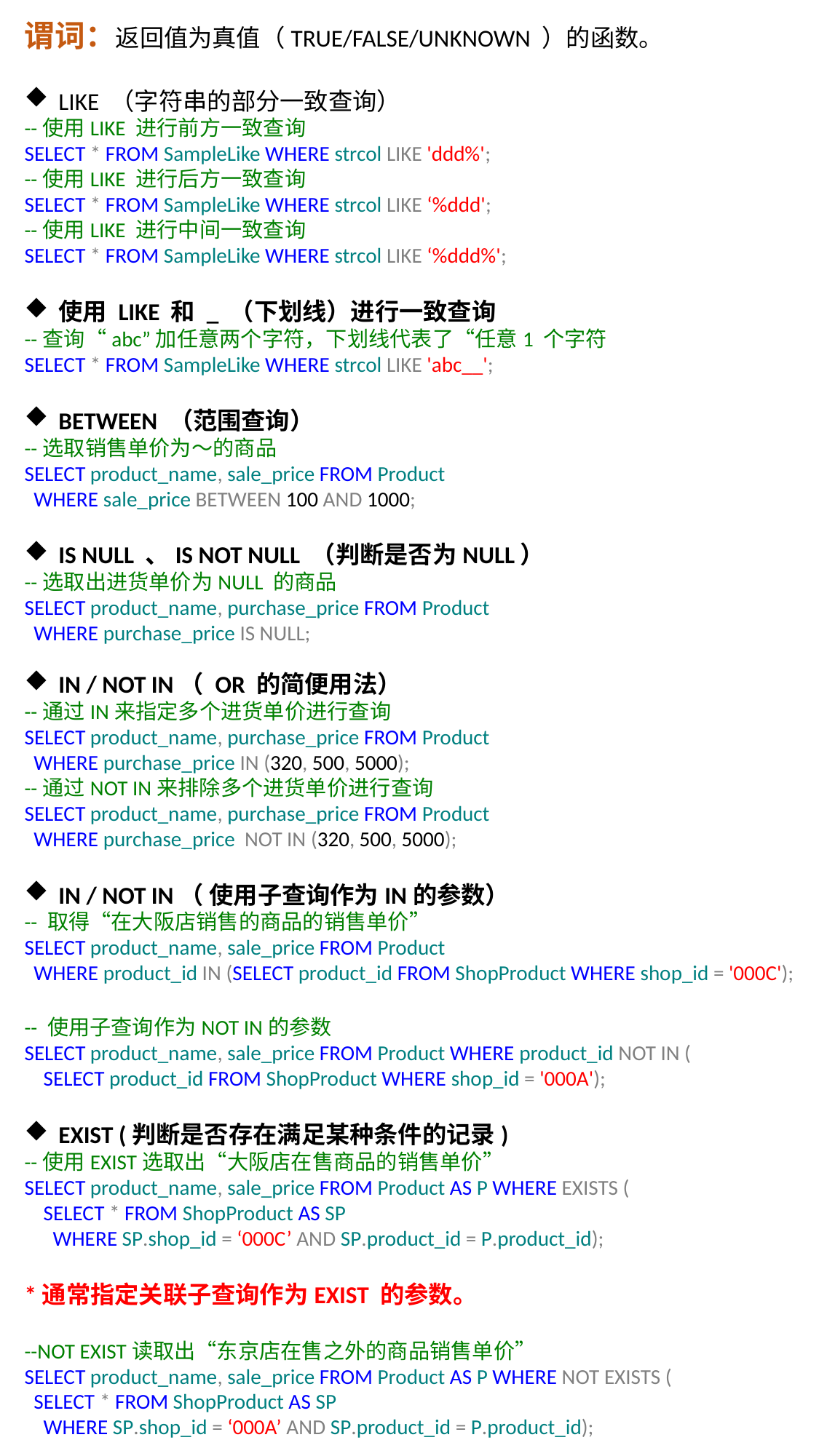

谓词：返回值为真值（TRUE/FALSE/UNKNOWN ）的函数。

LIKE （字符串的部分一致查询）
--使用LIKE 进行前方一致查询
SELECT * FROM SampleLike WHERE strcol LIKE 'ddd%';
--使用LIKE 进行后方一致查询
SELECT * FROM SampleLike WHERE strcol LIKE ‘%ddd';
--使用LIKE 进行中间一致查询
SELECT * FROM SampleLike WHERE strcol LIKE ‘%ddd%';

使用 LIKE 和 _ （下划线）进行一致查询
--查询“abc”加任意两个字符，下划线代表了“任意1 个字符
SELECT * FROM SampleLike WHERE strcol LIKE 'abc__';

BETWEEN （范围查询）
--选取销售单价为～的商品
SELECT product_name, sale_price FROM Product
  WHERE sale_price BETWEEN 100 AND 1000;

IS NULL 、IS NOT NULL （判断是否为NULL）
--选取出进货单价为NULL 的商品
SELECT product_name, purchase_price FROM Product
  WHERE purchase_price IS NULL;
IN / NOT IN（ OR 的简便用法）
--通过IN来指定多个进货单价进行查询
SELECT product_name, purchase_price FROM Product
  WHERE purchase_price IN (320, 500, 5000);
--通过NOT IN来排除多个进货单价进行查询
SELECT product_name, purchase_price FROM Product
  WHERE purchase_price  NOT IN (320, 500, 5000);

IN / NOT IN（ 使用子查询作为IN的参数）
-- 取得“在大阪店销售的商品的销售单价”
SELECT product_name, sale_price FROM Product
  WHERE product_id IN (SELECT product_id FROM ShopProduct WHERE shop_id = '000C');

-- 使用子查询作为NOT IN的参数
SELECT product_name, sale_price FROM Product WHERE product_id NOT IN (
    SELECT product_id FROM ShopProduct WHERE shop_id = '000A');

EXIST (判断是否存在满足某种条件的记录)
--使用EXIST选取出“大阪店在售商品的销售单价”
SELECT product_name, sale_price FROM Product AS P WHERE EXISTS (
    SELECT * FROM ShopProduct AS SP
      WHERE SP.shop_id = ‘000C’ AND SP.product_id = P.product_id);

*通常指定关联子查询作为EXIST 的参数。

--NOT EXIST读取出“东京店在售之外的商品销售单价”
SELECT product_name, sale_price FROM Product AS P WHERE NOT EXISTS (
  SELECT * FROM ShopProduct AS SP
    WHERE SP.shop_id = ‘000A’ AND SP.product_id = P.product_id);